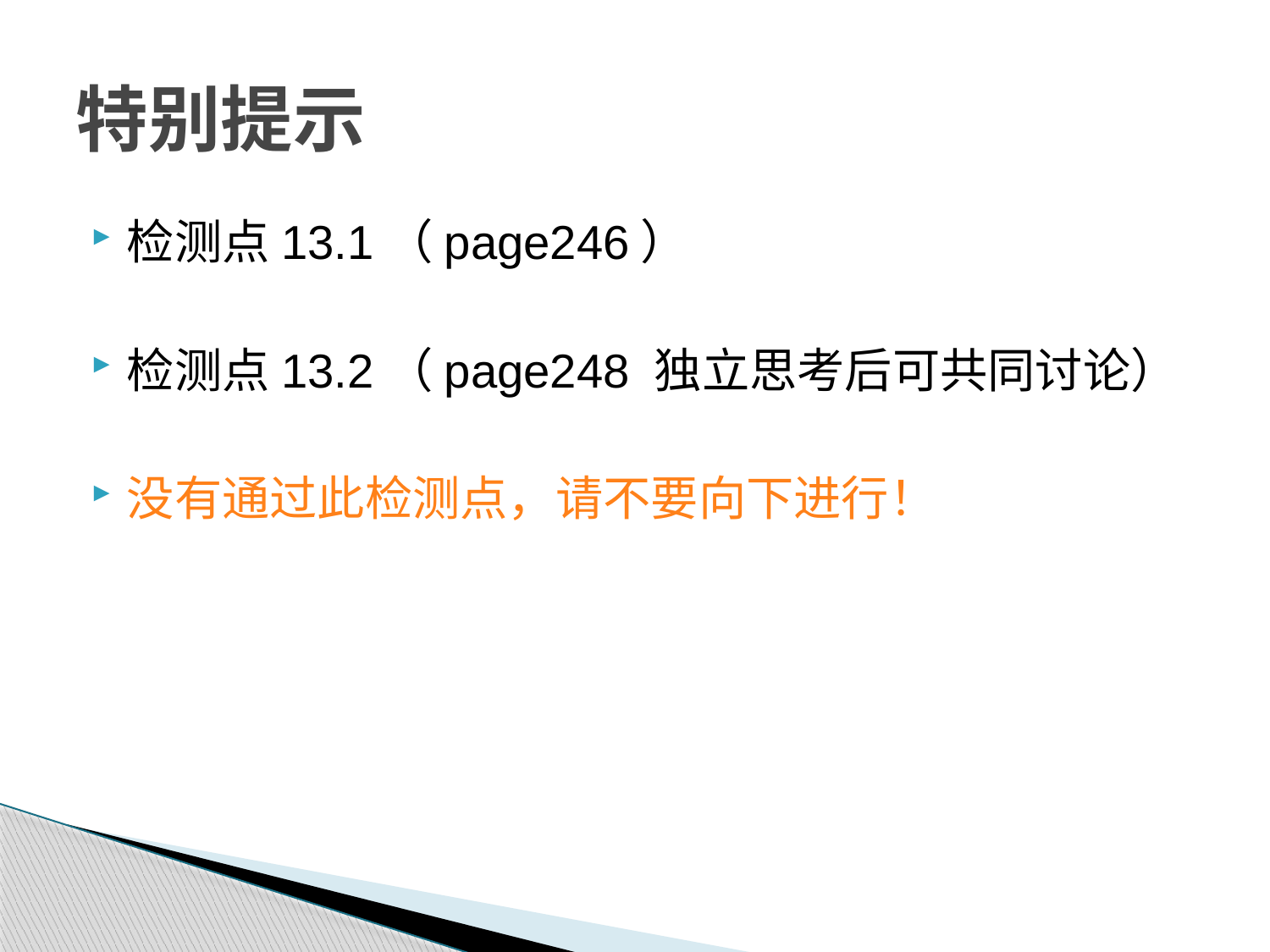

特别提示
检测点13.1（page246）

检测点13.2（page248 独立思考后可共同讨论）

没有通过此检测点，请不要向下进行！